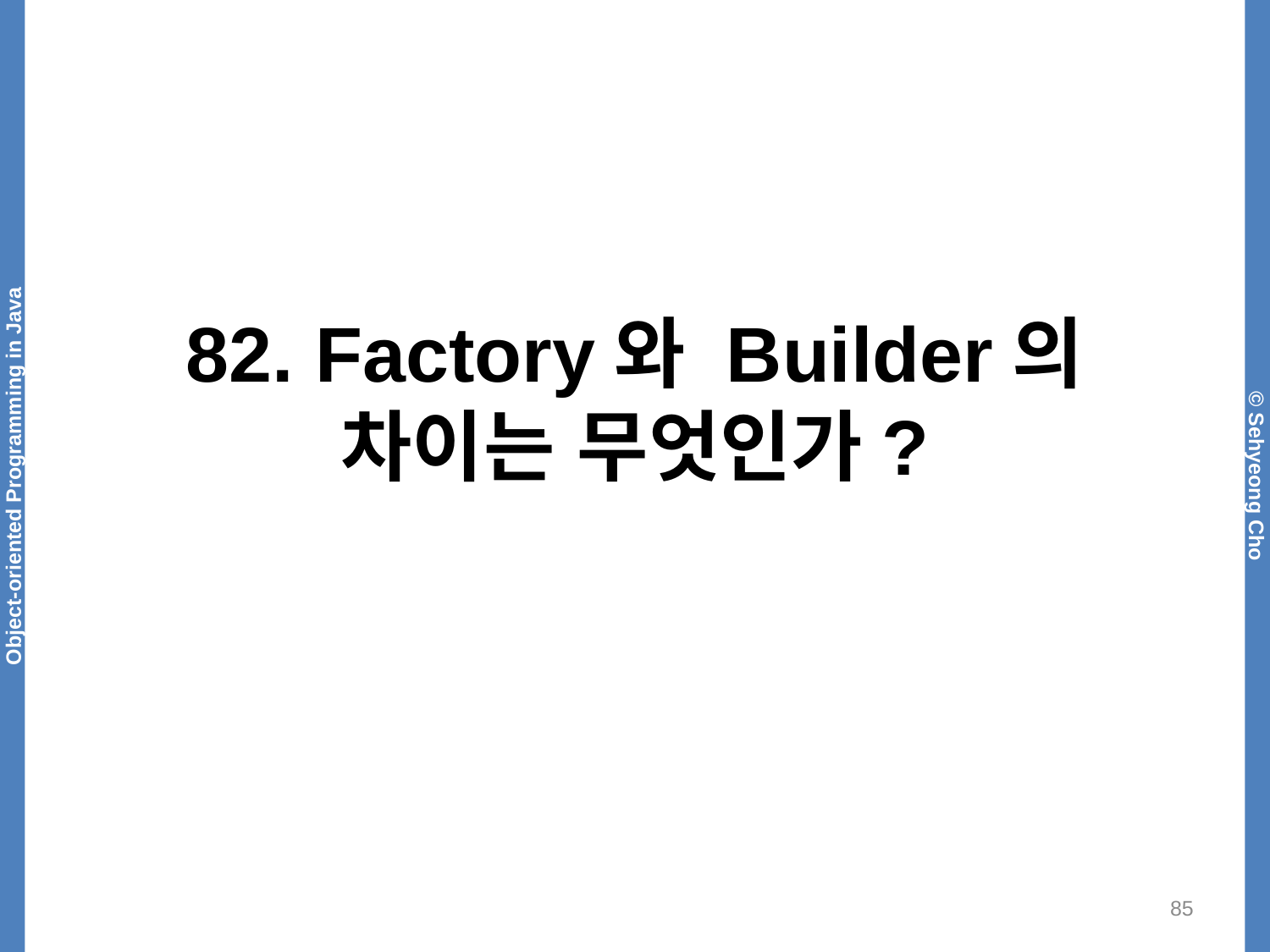

# 82. Factory와 Builder의 차이는 무엇인가?

85